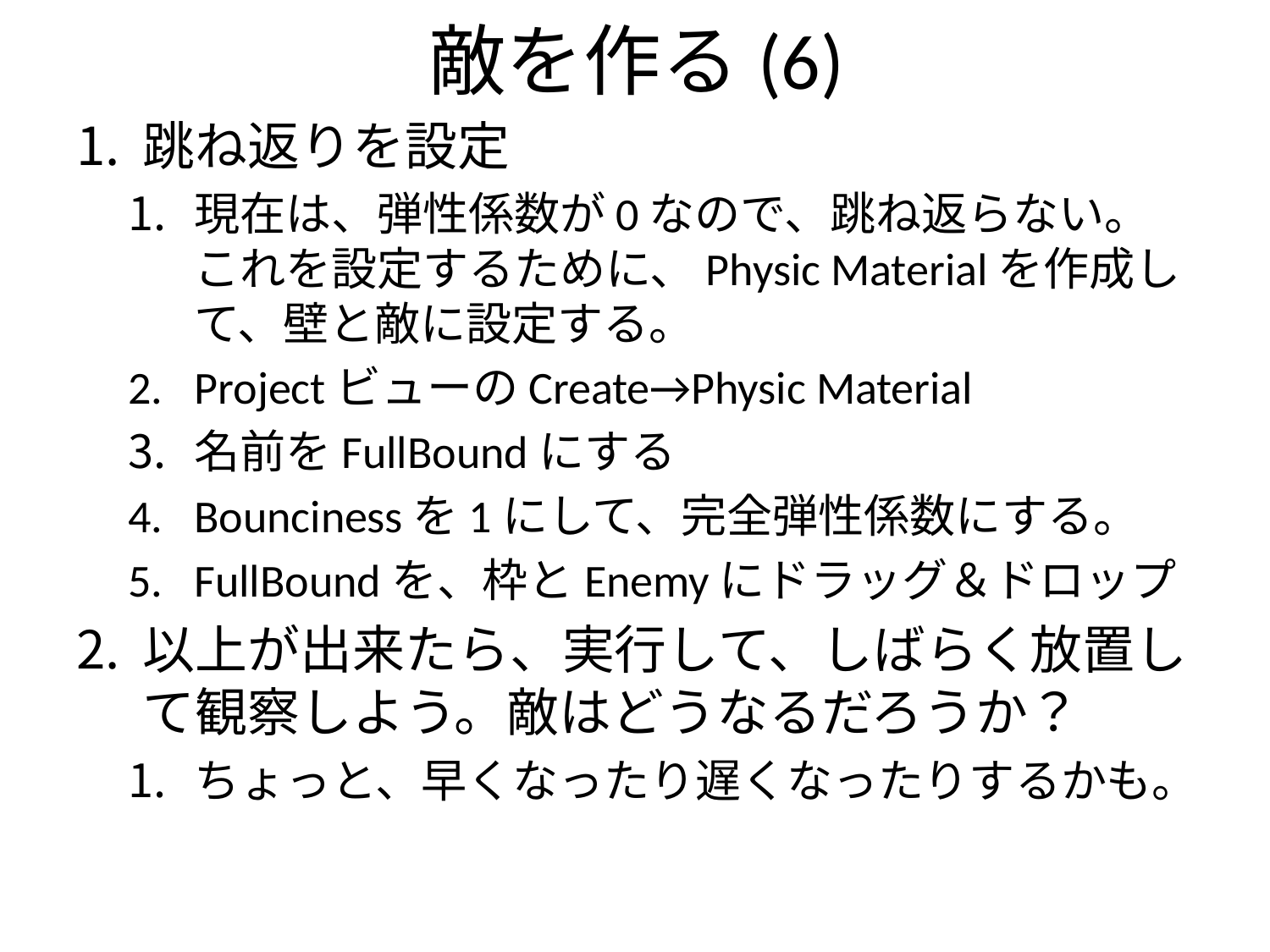

# 敵を作る(6)
跳ね返りを設定
現在は、弾性係数が0なので、跳ね返らない。これを設定するために、Physic Materialを作成して、壁と敵に設定する。
ProjectビューのCreate→Physic Material
名前をFullBoundにする
Bouncinessを1にして、完全弾性係数にする。
FullBoundを、枠とEnemyにドラッグ＆ドロップ
以上が出来たら、実行して、しばらく放置して観察しよう。敵はどうなるだろうか？
ちょっと、早くなったり遅くなったりするかも。